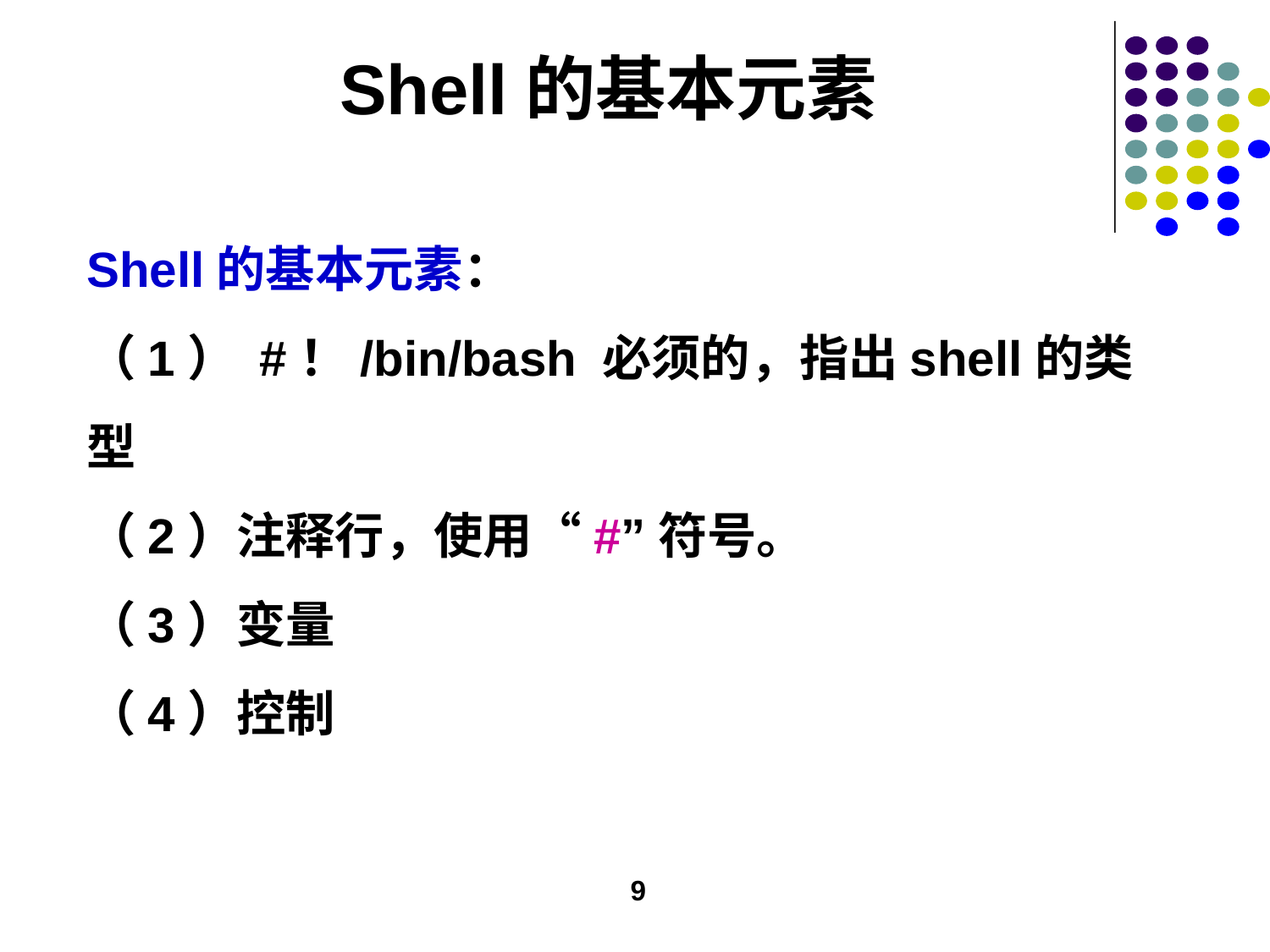

Shell的基本元素
Shell的基本元素：
（1） #！/bin/bash 必须的，指出shell的类型
（2）注释行，使用“#”符号。
（3）变量
（4）控制

9